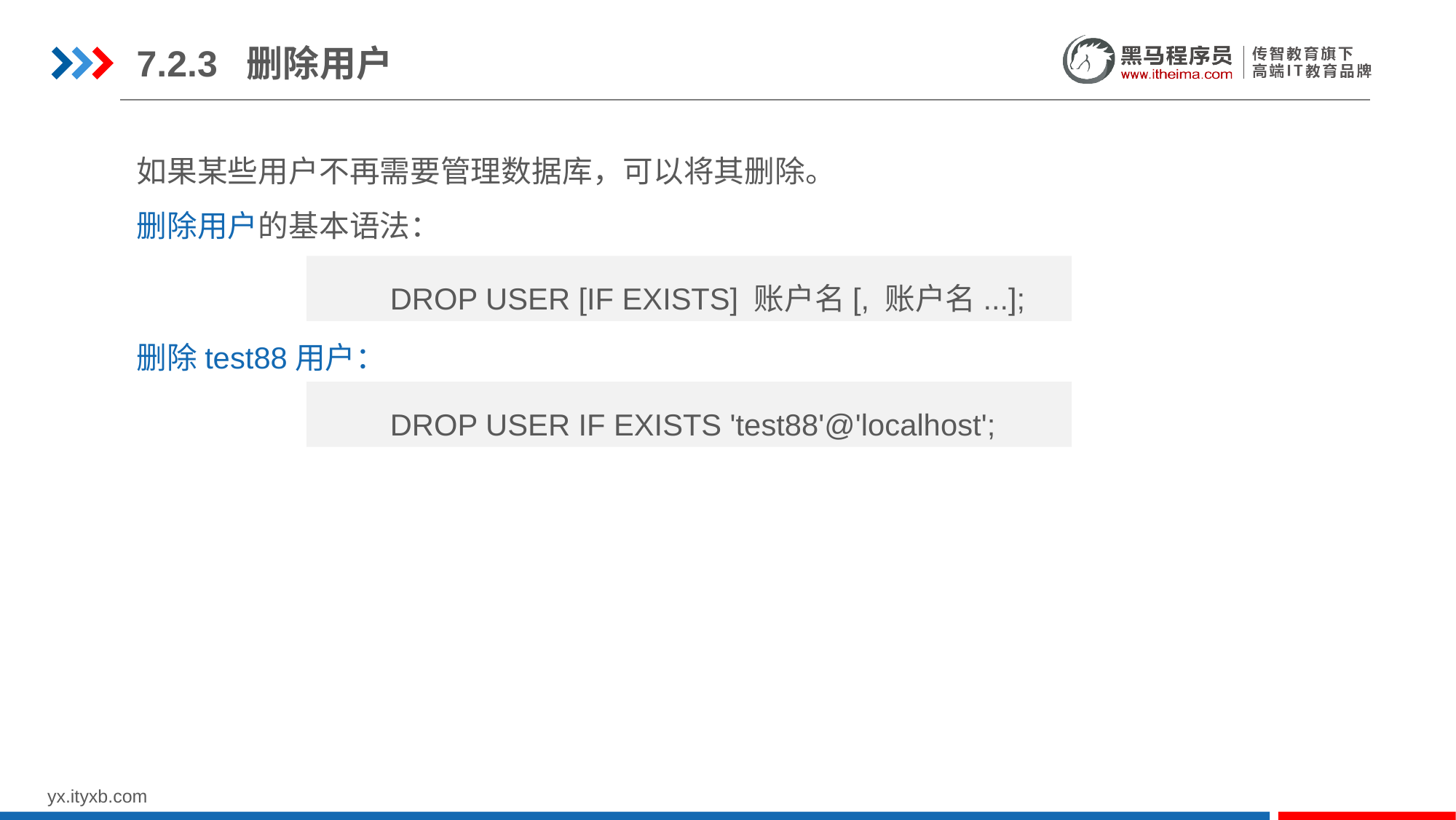

7.2.3  删除用户
如果某些用户不再需要管理数据库，可以将其删除。
删除用户的基本语法：
DROP USER [IF EXISTS] 账户名[, 账户名...];
删除test88用户：
DROP USER IF EXISTS 'test88'@'localhost';